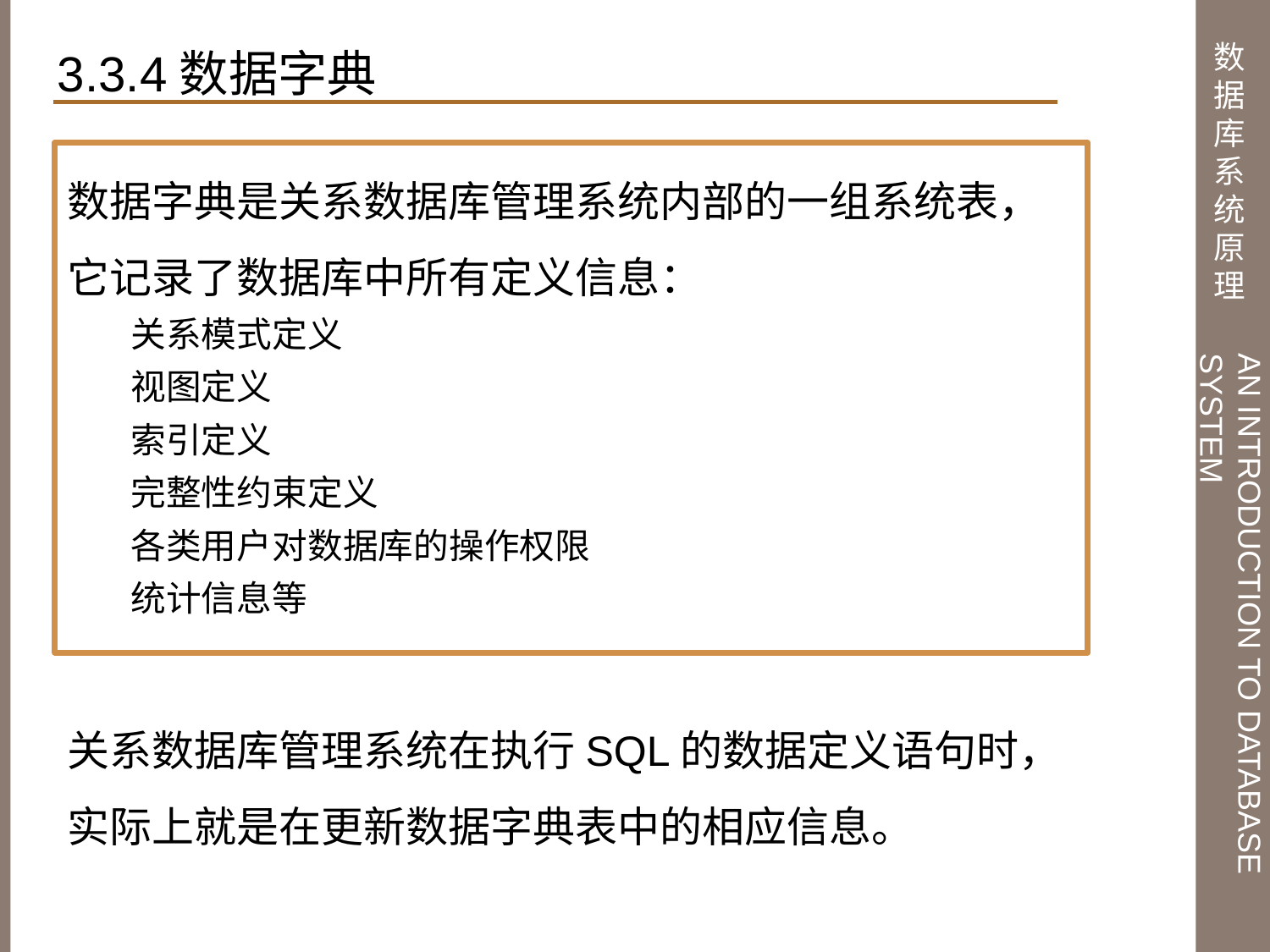

3.3.4数据字典
数据字典是关系数据库管理系统内部的一组系统表，它记录了数据库中所有定义信息：
关系模式定义
视图定义
索引定义
完整性约束定义
各类用户对数据库的操作权限
统计信息等
关系数据库管理系统在执行SQL的数据定义语句时，实际上就是在更新数据字典表中的相应信息。